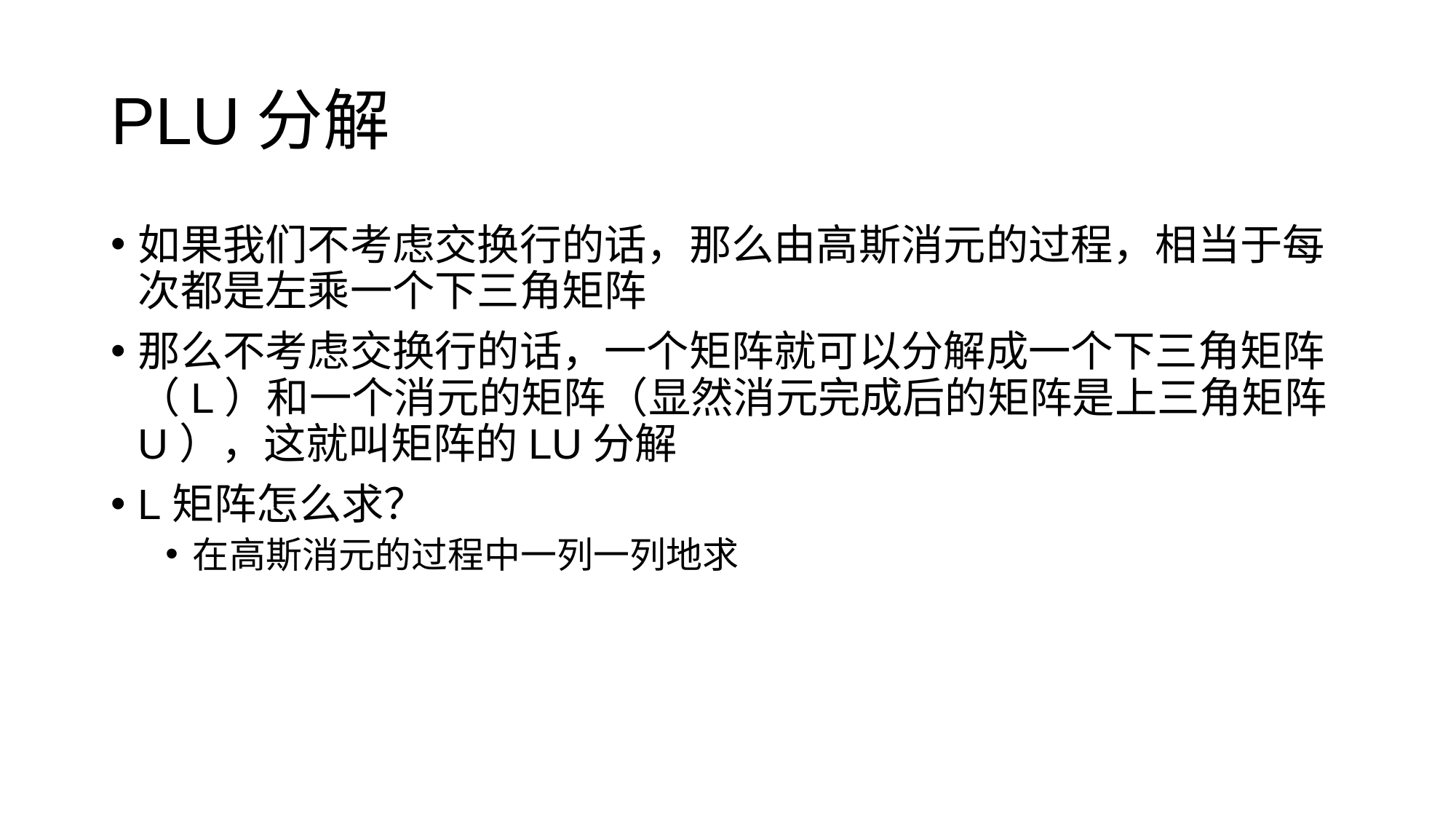

# PLU分解
如果我们不考虑交换行的话，那么由高斯消元的过程，相当于每次都是左乘一个下三角矩阵
那么不考虑交换行的话，一个矩阵就可以分解成一个下三角矩阵（L）和一个消元的矩阵（显然消元完成后的矩阵是上三角矩阵U），这就叫矩阵的LU分解
L矩阵怎么求？
在高斯消元的过程中一列一列地求